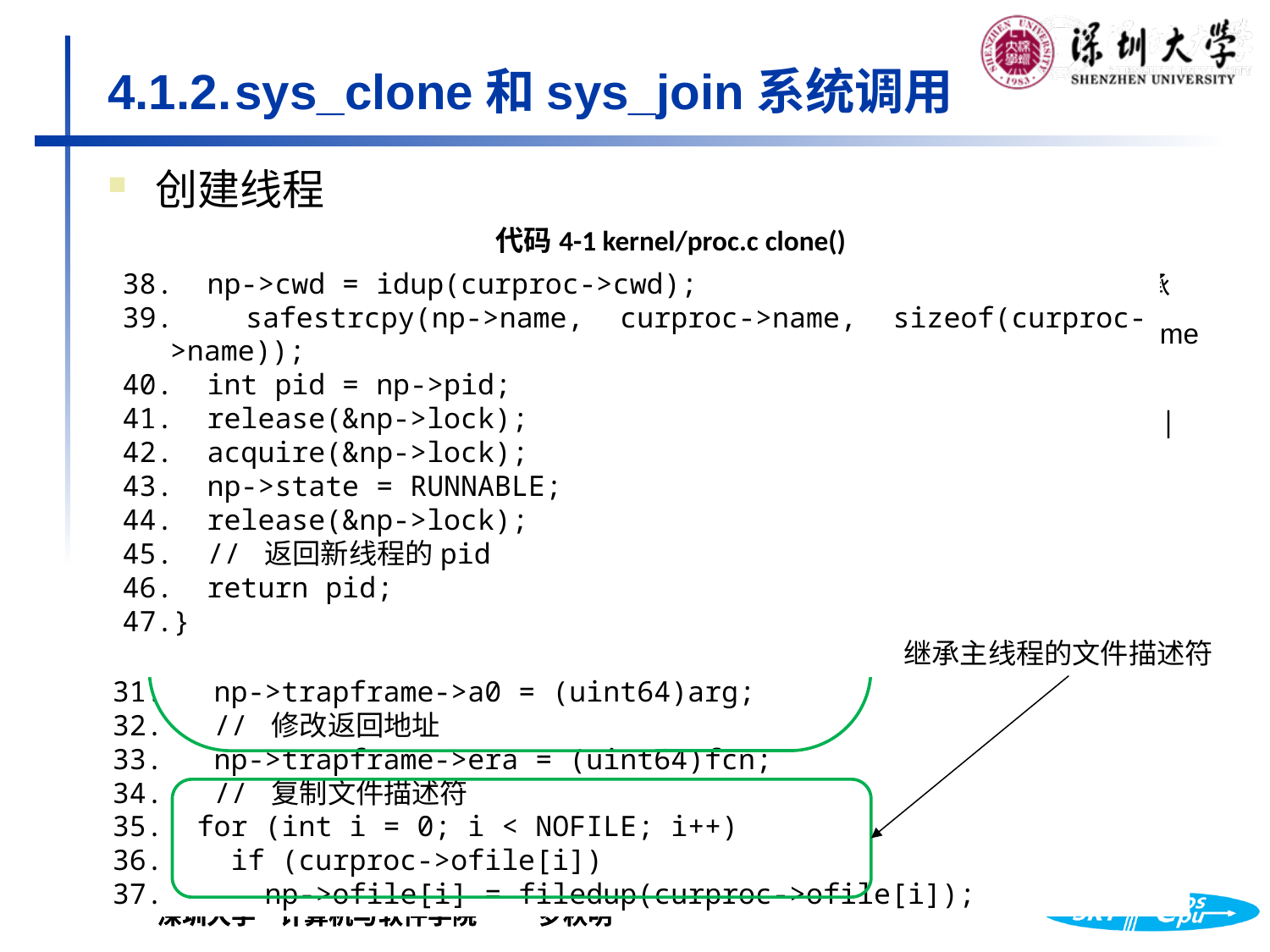

# 4.1.2.	sys_clone和sys_join系统调用
创建线程

代码4-1 kernel/proc.c clone()
//调用clone()前需要分配好线程栈的内存空间，并通过stack参数传入
int clone(void (*fcn)(void *), void *stack, void *arg) {
  struct proc *curproc = myproc();    //记录发出clone的进程
  struct proc *np;
  if ((np = allocproc()) == 0)        //为新线程分配PCB/TCB
    return -1;
  np->pagetable = curproc->pagetable;   //线程间共用同一个页表
  if((np->trapframe = (struct trapframe *)kalloc()) == 0){    //分配线程内核栈空间
    freeproc(np);
    release(&np->lock);
    return 0;
  }
  np->sz = curproc->sz;
  np->pthread = curproc;          // exit时用于找到父线程并唤醒
  np->ustack = stack;             // 设置自己的线程栈
  np->parent = 0;

  np->cwd = idup(curproc->cwd);
  safestrcpy(np->name, curproc->name, sizeof(curproc->name));
  int pid = np->pid;
  release(&np->lock);
  acquire(&np->lock);
  np->state = RUNNABLE;
  release(&np->lock);
  // 返回新线程的pid
  return pid;
}

  *(np->trapframe) = *(curproc->trapframe);   //继承trapframe
  // 设置trapframe映射
  if(mappages(np->pagetable, TRAPFRAME - PGSIZE, PGSIZE,
	      (uint64)(np->trapframe), PTE_NX|PTE_P|PTE_W|PTE_MAT|PTE_D)<0)  {
     uvmfree(np->pagetable, 0);
     return 0;
   }
   // 设置栈指针
   np->trapframe->sp = (e)(stack + 4096 -8);
   // 修改返回值a0
   np->trapframe->a0 = (uint64)arg;
   // 修改返回地址
   np->trapframe->era = (uint64)fcn;
   // 复制文件描述符
  for (int i = 0; i < NOFILE; i++)
    if (curproc->ofile[i])
      np->ofile[i] = filedup(curproc->ofile[i]);

设置trapframe

返回地址

返回值

用户栈

子线程共享父进程内存空间
继承主线程的文件描述符